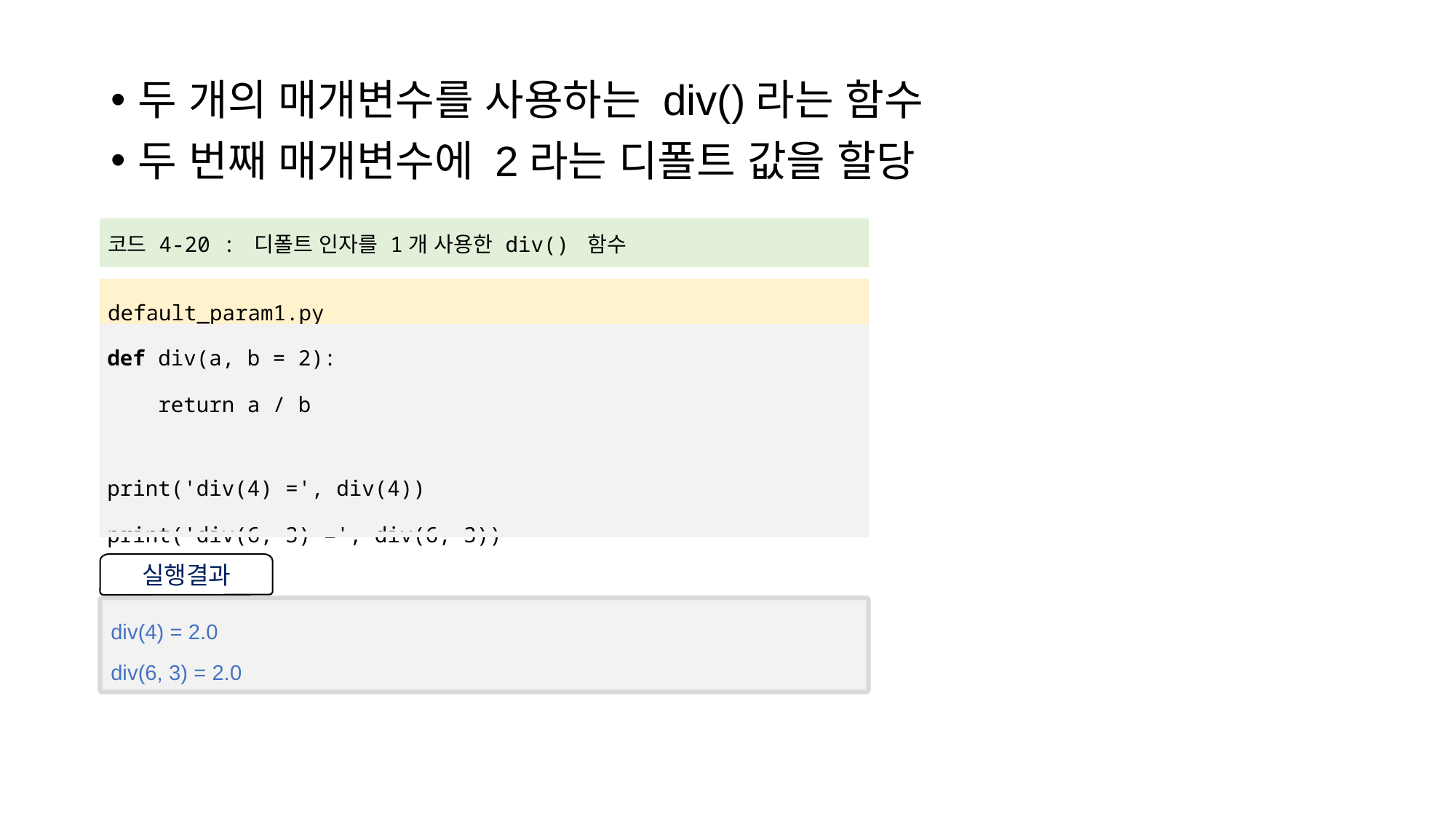

두 개의 매개변수를 사용하는 div()라는 함수
두 번째 매개변수에 2라는 디폴트 값을 할당

| 코드 4-20 : 디폴트 인자를 1개 사용한 div() 함수 |
| --- |
|  |
| default\_param1.py |
| def div(a, b = 2): return a / b print('div(4) =', div(4)) print('div(6, 3) =', div(6, 3)) |
|  |
실행결과

div(4) = 2.0
div(6, 3) = 2.0